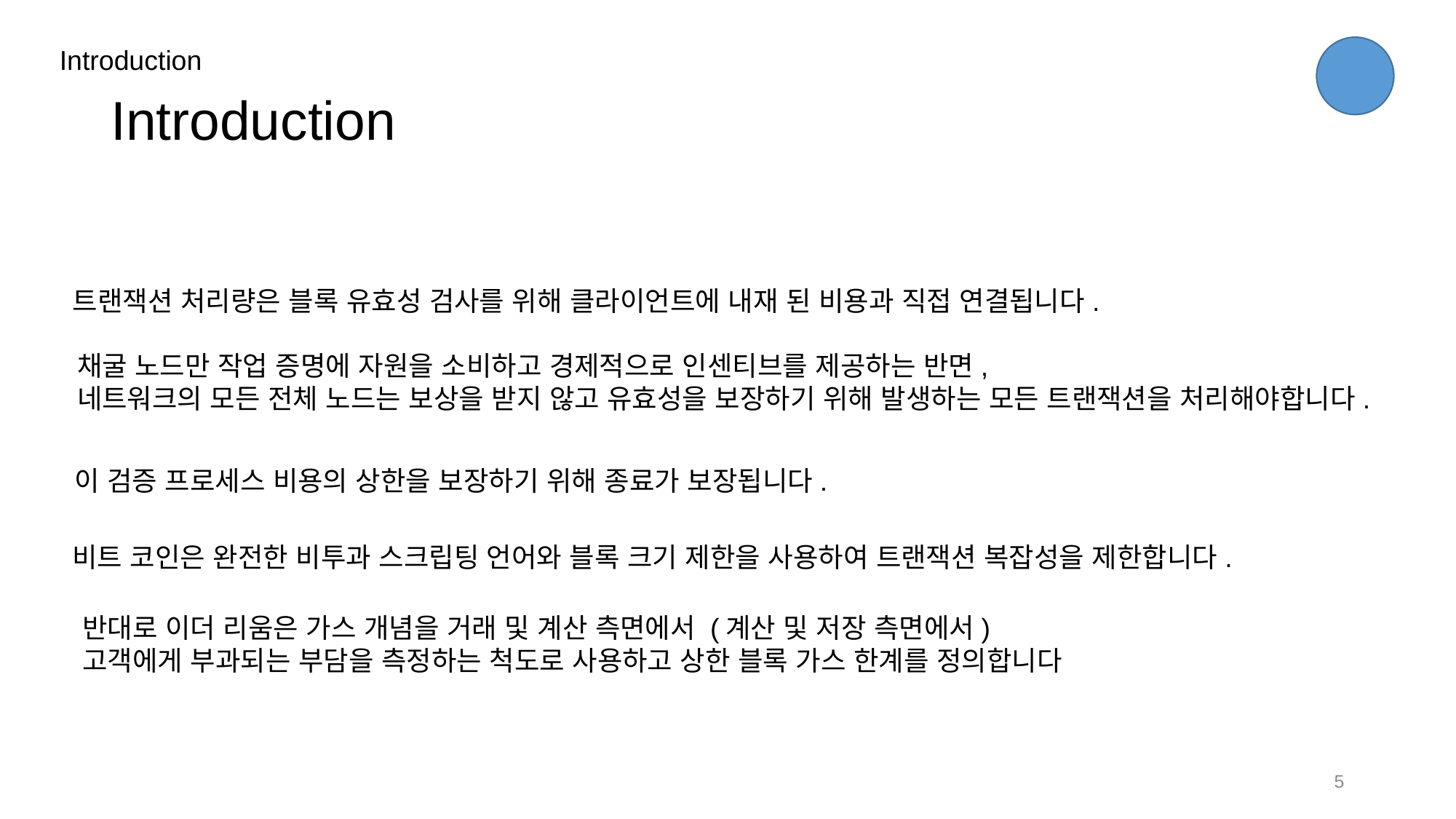

Introduction

# Introduction
트랜잭션 처리량은 블록 유효성 검사를 위해 클라이언트에 내재 된 비용과 직접 연결됩니다.
채굴 노드만 작업 증명에 자원을 소비하고 경제적으로 인센티브를 제공하는 반면,
네트워크의 모든 전체 노드는 보상을 받지 않고 유효성을 보장하기 위해 발생하는 모든 트랜잭션을 처리해야합니다.
이 검증 프로세스 비용의 상한을 보장하기 위해 종료가 보장됩니다.
비트 코인은 완전한 비투과 스크립팅 언어와 블록 크기 제한을 사용하여 트랜잭션 복잡성을 제한합니다.
반대로 이더 리움은 가스 개념을 거래 및 계산 측면에서 (계산 및 저장 측면에서)
고객에게 부과되는 부담을 측정하는 척도로 사용하고 상한 블록 가스 한계를 정의합니다
5